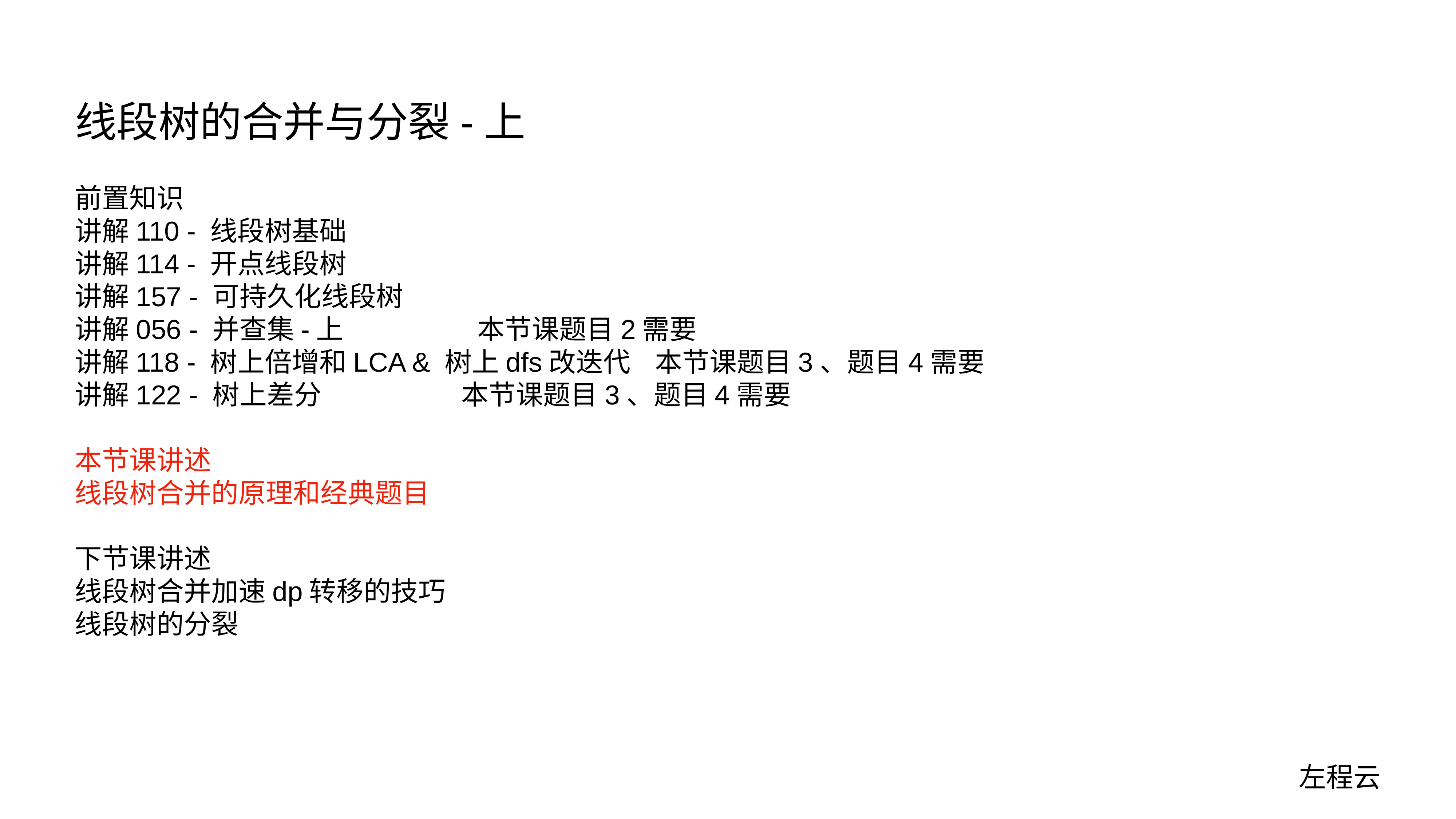

# 线段树的合并与分裂-上
前置知识
讲解110 - 线段树基础
讲解114 - 开点线段树
讲解157 - 可持久化线段树
讲解056 - 并查集-上                      本节课题目2需要
讲解118 - 树上倍增和LCA & 树上dfs改迭代    本节课题目3、题目4需要
讲解122 - 树上差分                       本节课题目3、题目4需要

本节课讲述
线段树合并的原理和经典题目

下节课讲述
线段树合并加速dp转移的技巧
线段树的分裂
左程云